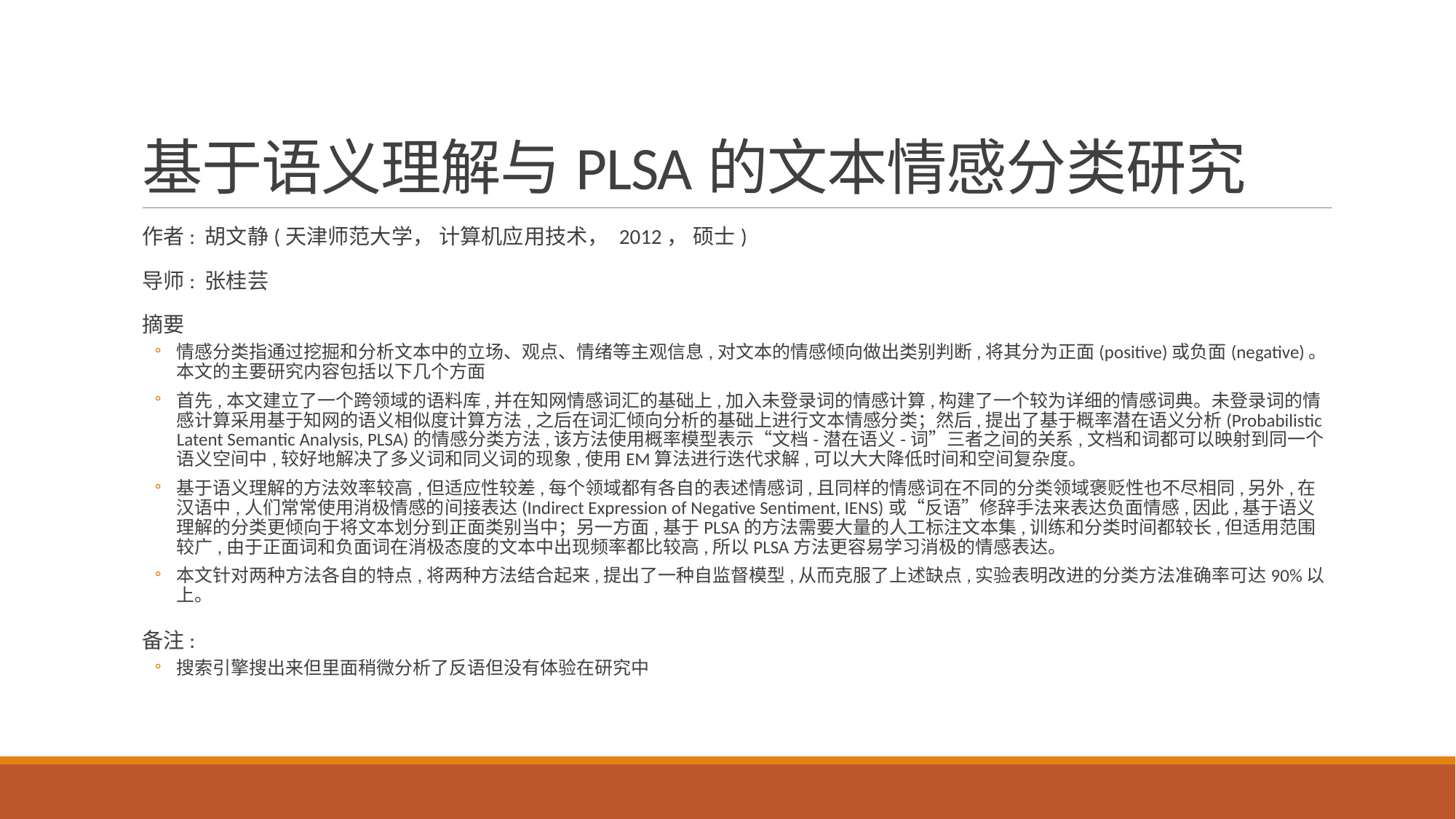

# 基于语义理解与PLSA的文本情感分类研究
作者: 胡文静(天津师范大学， 计算机应用技术， 2012， 硕士)
导师: 张桂芸
摘要
情感分类指通过挖掘和分析文本中的立场、观点、情绪等主观信息,对文本的情感倾向做出类别判断,将其分为正面(positive)或负面(negative)。本文的主要研究内容包括以下几个方面
首先,本文建立了一个跨领域的语料库,并在知网情感词汇的基础上,加入未登录词的情感计算,构建了一个较为详细的情感词典。未登录词的情感计算采用基于知网的语义相似度计算方法,之后在词汇倾向分析的基础上进行文本情感分类；然后,提出了基于概率潜在语义分析(Probabilistic Latent Semantic Analysis, PLSA)的情感分类方法,该方法使用概率模型表示“文档-潜在语义-词”三者之间的关系,文档和词都可以映射到同一个语义空间中,较好地解决了多义词和同义词的现象,使用EM算法进行迭代求解,可以大大降低时间和空间复杂度。
基于语义理解的方法效率较高,但适应性较差,每个领域都有各自的表述情感词,且同样的情感词在不同的分类领域褒贬性也不尽相同,另外,在汉语中,人们常常使用消极情感的间接表达(Indirect Expression of Negative Sentiment, IENS)或“反语”修辞手法来表达负面情感,因此,基于语义理解的分类更倾向于将文本划分到正面类别当中；另一方面,基于PLSA的方法需要大量的人工标注文本集,训练和分类时间都较长,但适用范围较广,由于正面词和负面词在消极态度的文本中出现频率都比较高,所以PLSA方法更容易学习消极的情感表达。
本文针对两种方法各自的特点,将两种方法结合起来,提出了一种自监督模型,从而克服了上述缺点,实验表明改进的分类方法准确率可达90%以上。
备注:
搜索引擎搜出来但里面稍微分析了反语但没有体验在研究中